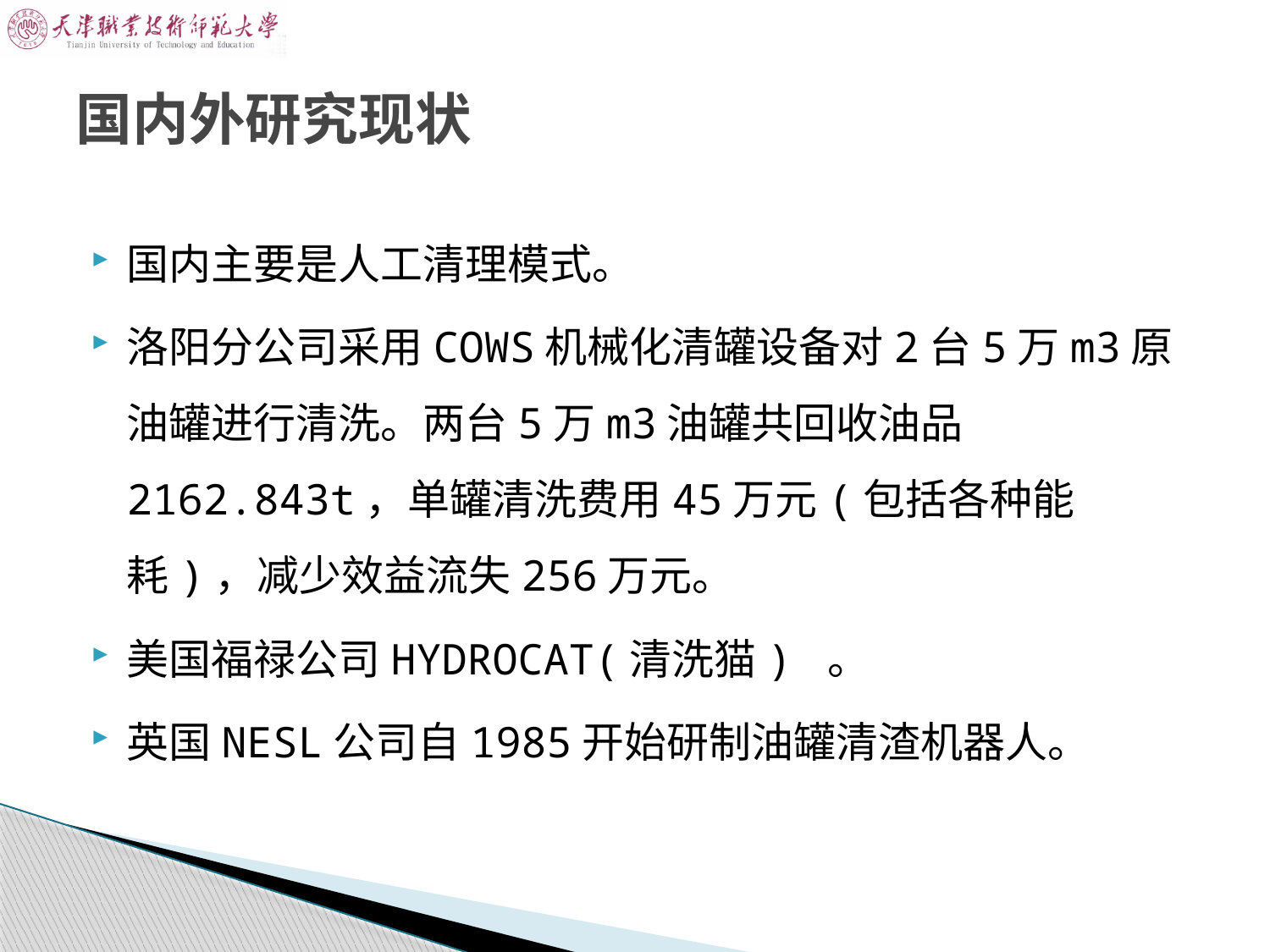

# 国内外研究现状
国内主要是人工清理模式。
洛阳分公司采用COWS机械化清罐设备对2台5万m3原油罐进行清洗。两台5万m3油罐共回收油品2162.843t，单罐清洗费用45万元(包括各种能耗)，减少效益流失256万元。
美国福禄公司HYDROCAT(清洗猫) 。
英国NESL公司自1985开始研制油罐清渣机器人。